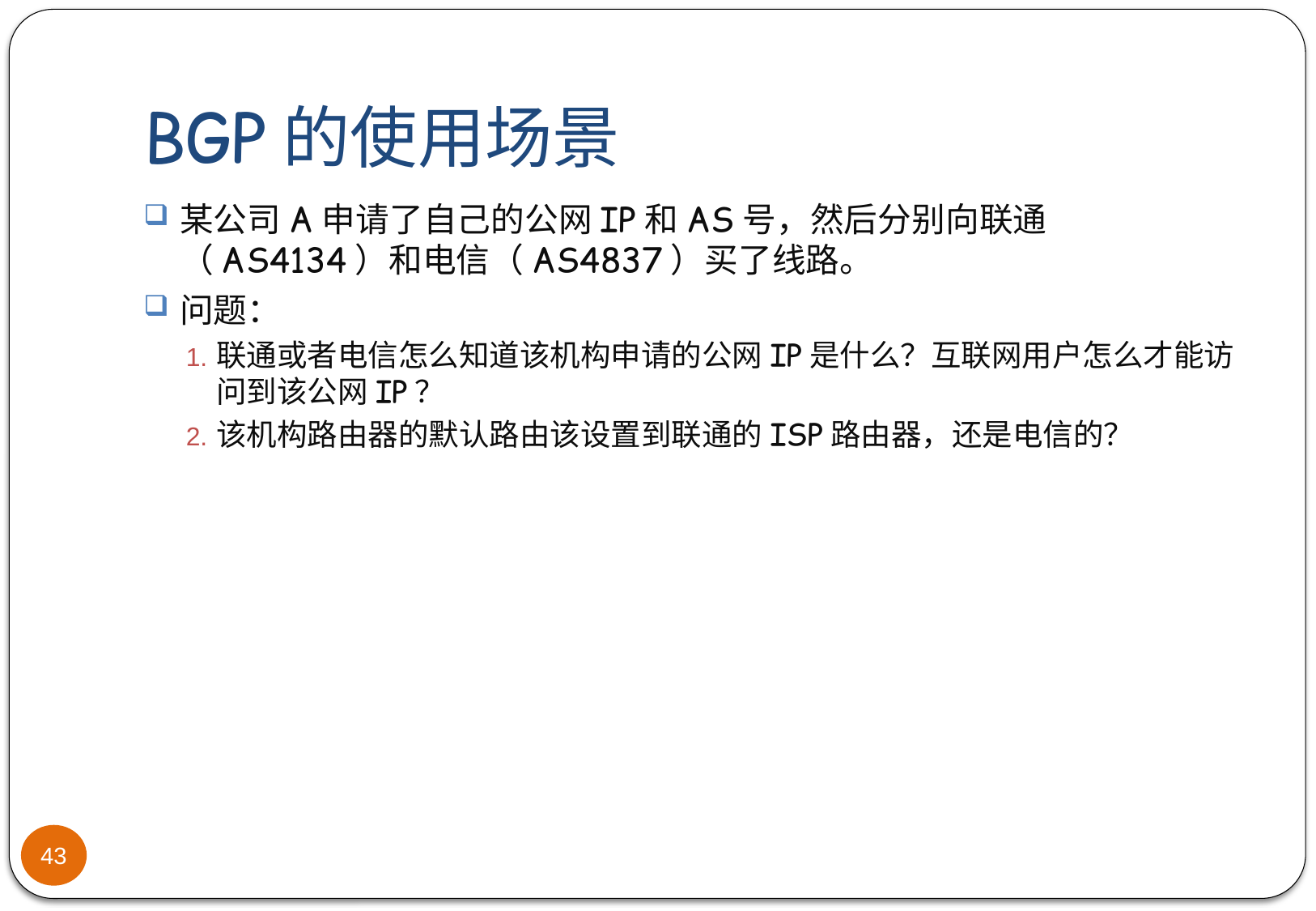

# BGP的使用场景
某公司A申请了自己的公网IP和AS号，然后分别向联通（AS4134）和电信（AS4837）买了线路。
问题：
联通或者电信怎么知道该机构申请的公网IP是什么？互联网用户怎么才能访问到该公网IP？
该机构路由器的默认路由该设置到联通的ISP路由器，还是电信的？

43